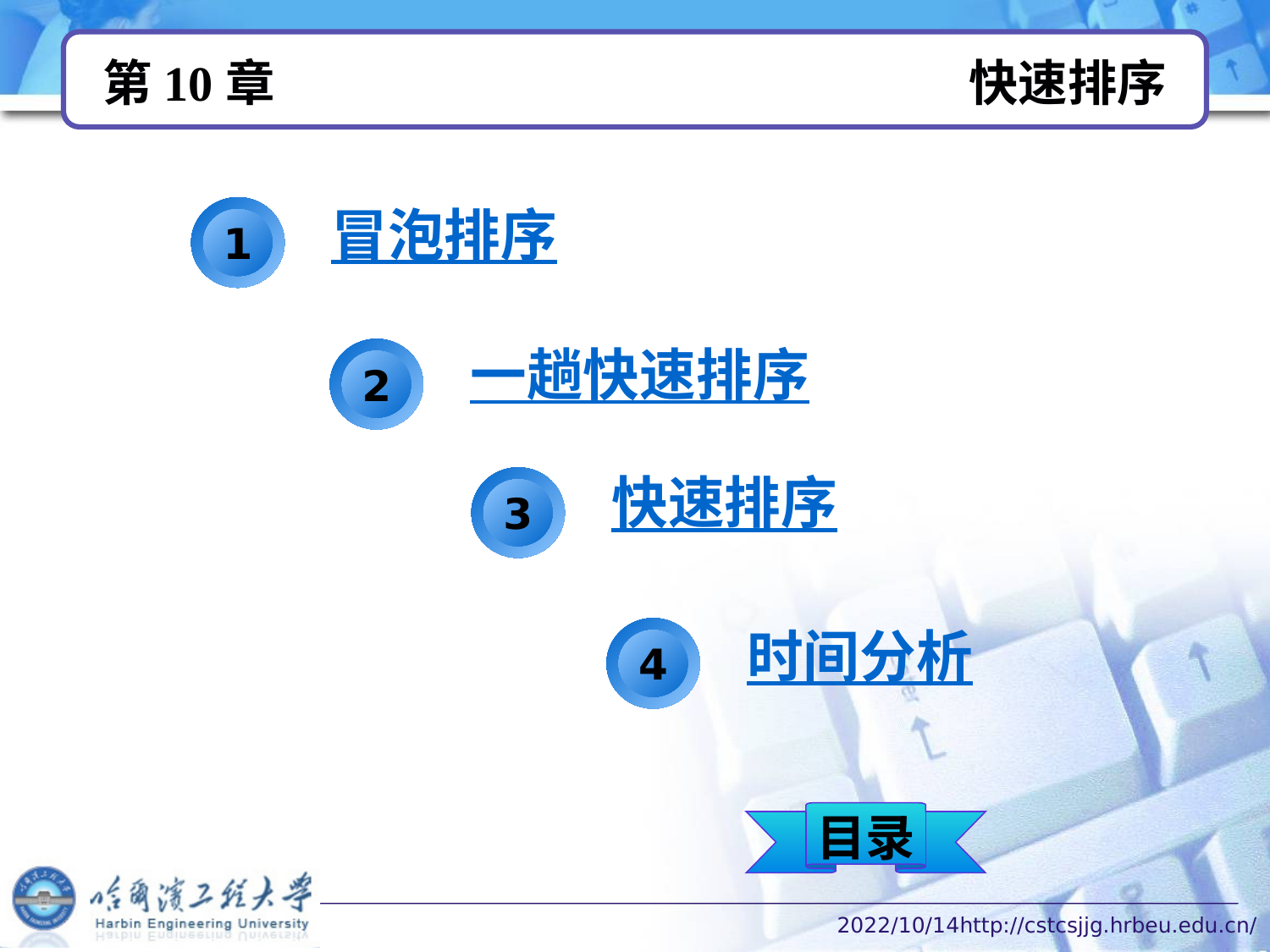

# 第10章                                                              快速排序

1
冒泡排序

2
一趟快速排序

3
快速排序

4
时间分析
目录
2022/10/14http://cstcsjjg.hrbeu.edu.cn/